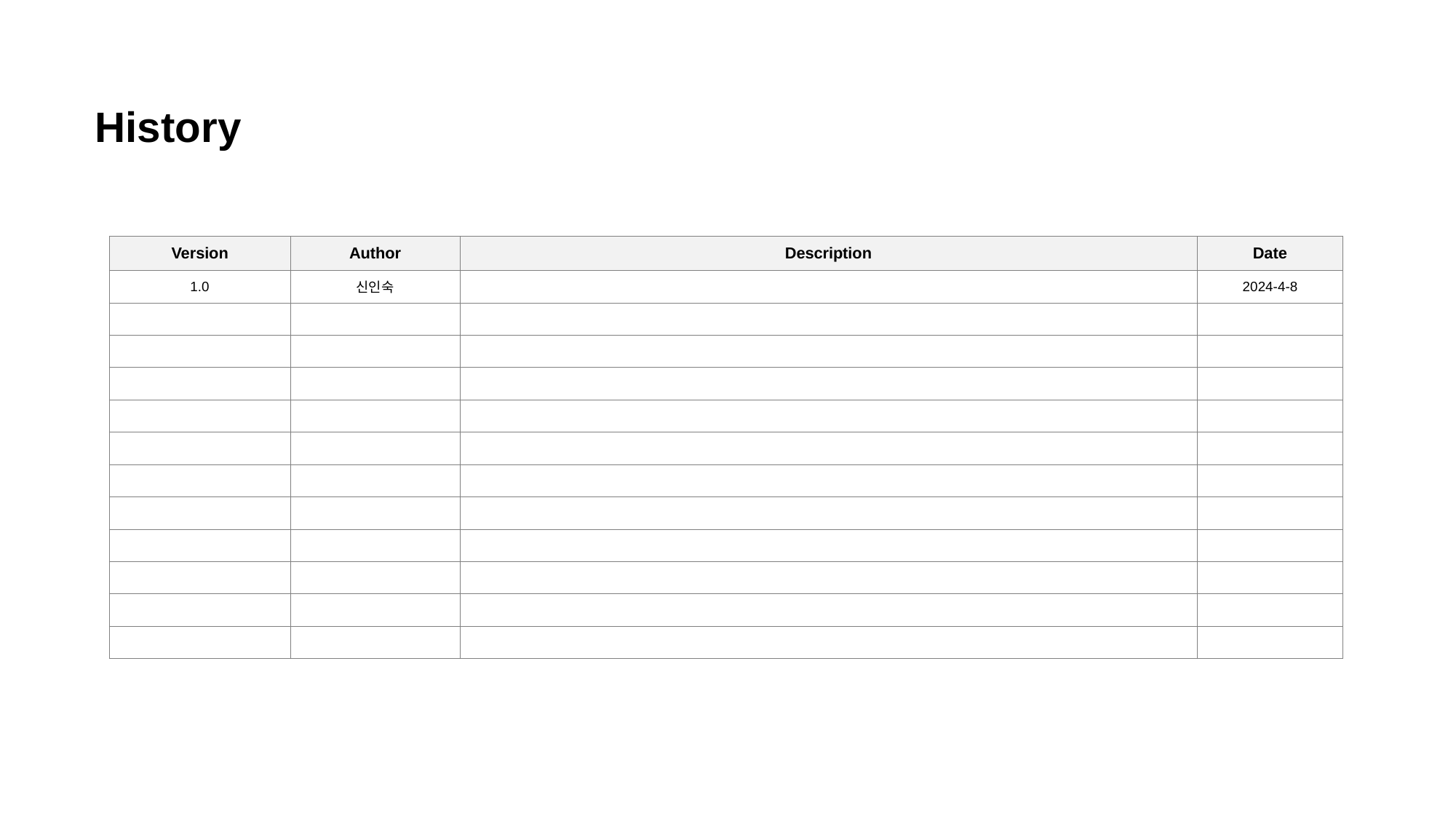

History
| Version | Author | Description | Date |
| --- | --- | --- | --- |
| 1.0 | 신인숙 |  | 2024-4-8 |
|  |  |  |  |
|  |  |  |  |
|  |  |  |  |
|  |  |  |  |
|  |  |  |  |
|  |  |  |  |
|  |  |  |  |
|  |  |  |  |
|  |  |  |  |
|  |  |  |  |
|  |  |  |  |